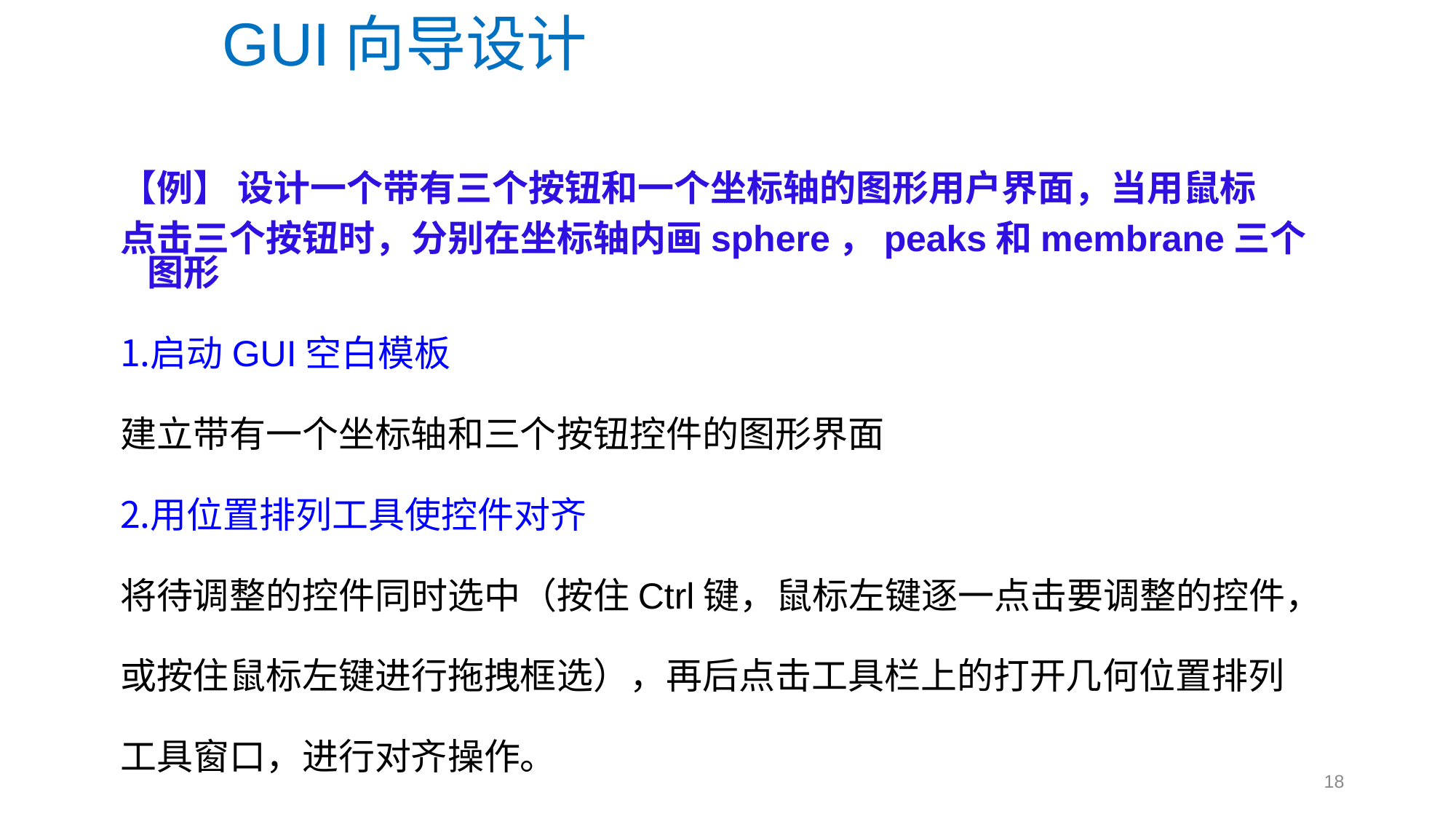

GUI向导设计
【例】 设计一个带有三个按钮和一个坐标轴的图形用户界面，当用鼠标
点击三个按钮时，分别在坐标轴内画sphere，peaks和membrane三个图形
启动GUI空白模板
建立带有一个坐标轴和三个按钮控件的图形界面
用位置排列工具使控件对齐
将待调整的控件同时选中（按住Ctrl键，鼠标左键逐一点击要调整的控件，
或按住鼠标左键进行拖拽框选），再后点击工具栏上的打开几何位置排列
工具窗口，进行对齐操作。
18